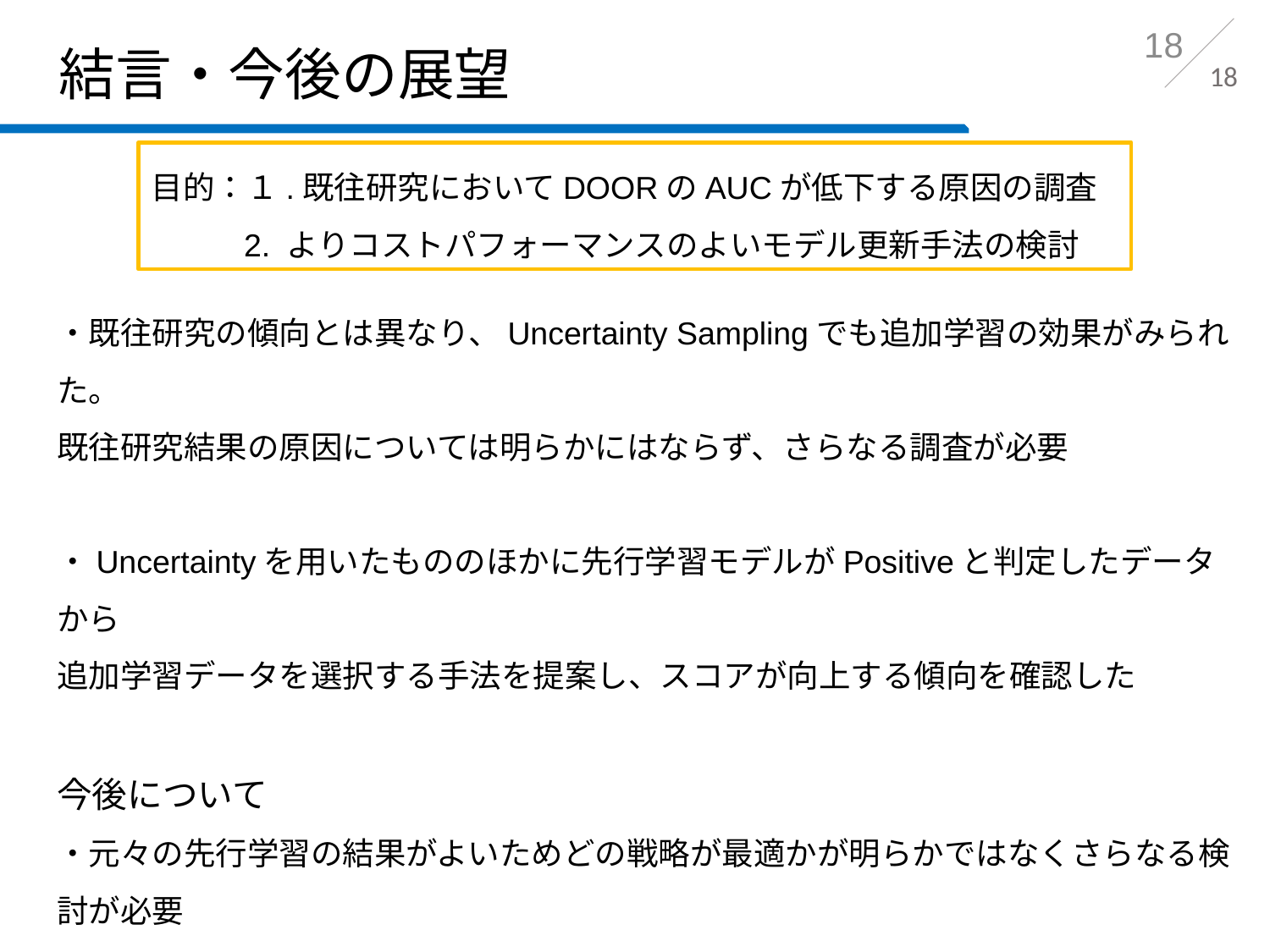

18
結言・今後の展望
18

目的：１.既往研究においてDOORのAUCが低下する原因の調査
　　   2. よりコストパフォーマンスのよいモデル更新手法の検討

・既往研究の傾向とは異なり、Uncertainty Samplingでも追加学習の効果がみられた。
既往研究結果の原因については明らかにはならず、さらなる調査が必要

・Uncertaintyを用いたもののほかに先行学習モデルがPositiveと判定したデータから
追加学習データを選択する手法を提案し、スコアが向上する傾向を確認した

今後について
・元々の先行学習の結果がよいためどの戦略が最適かが明らかではなくさらなる検討が必要

・本手法は今回のデータに限らずクラスの割合に偏りがあるような他のデータに対しても有効で
あるとみられ, 検証を行う必要がある。